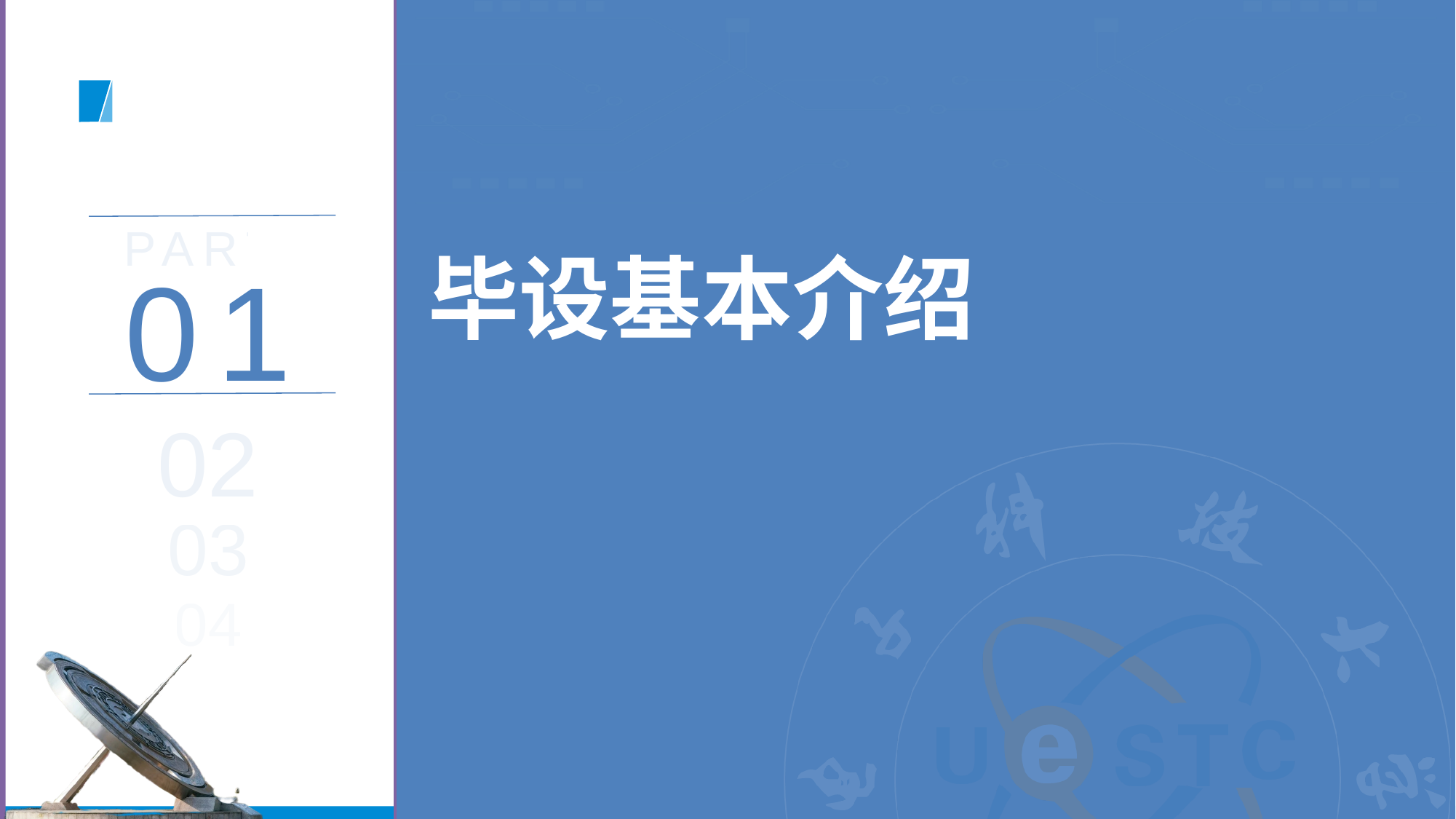

PART
# 毕设基本介绍
01
02
03
04